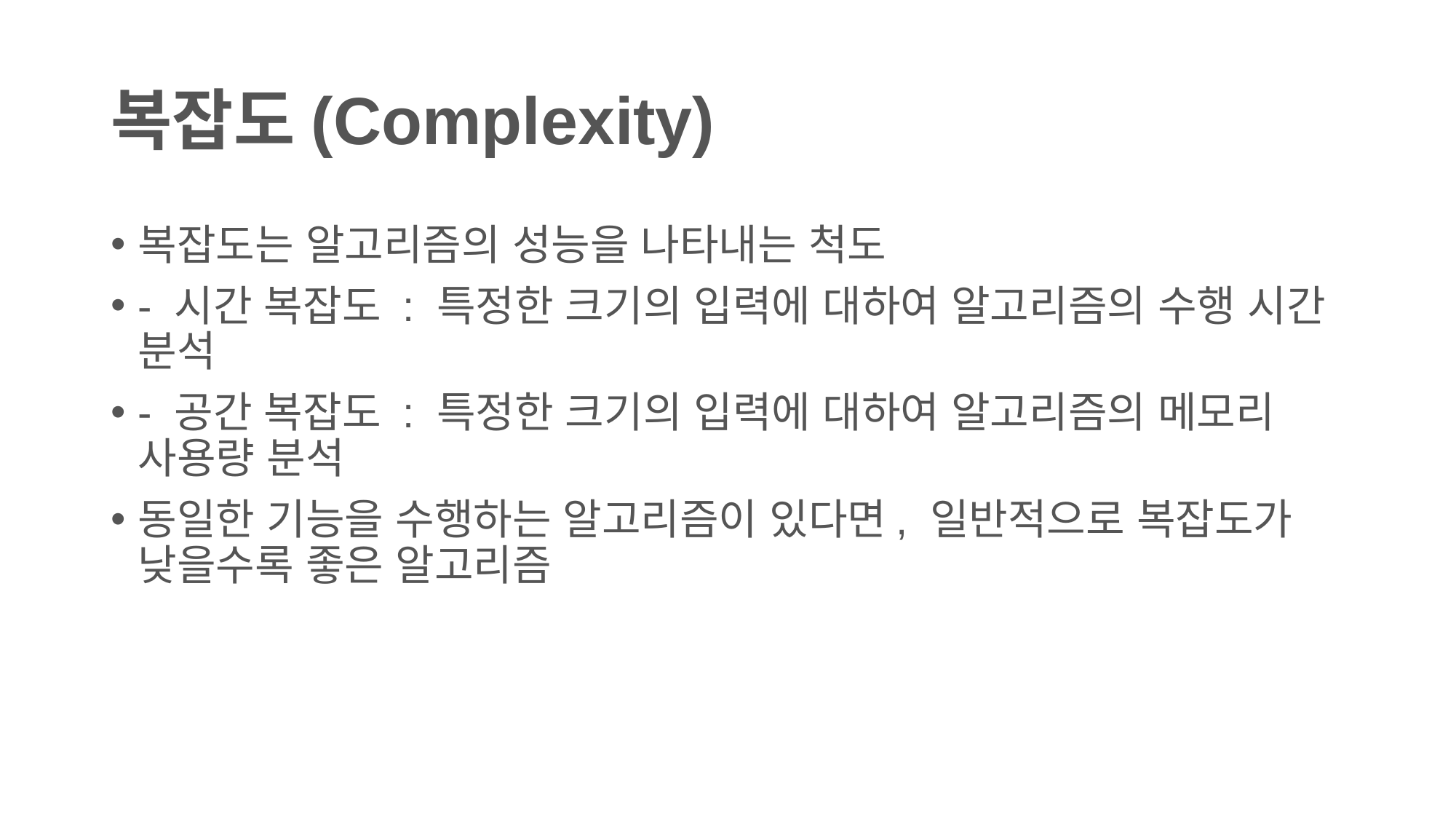

# 복잡도(Complexity)
복잡도는 알고리즘의 성능을 나타내는 척도
- 시간 복잡도 : 특정한 크기의 입력에 대하여 알고리즘의 수행 시간 분석
- 공간 복잡도 : 특정한 크기의 입력에 대하여 알고리즘의 메모리 사용량 분석
동일한 기능을 수행하는 알고리즘이 있다면, 일반적으로 복잡도가 낮을수록 좋은 알고리즘